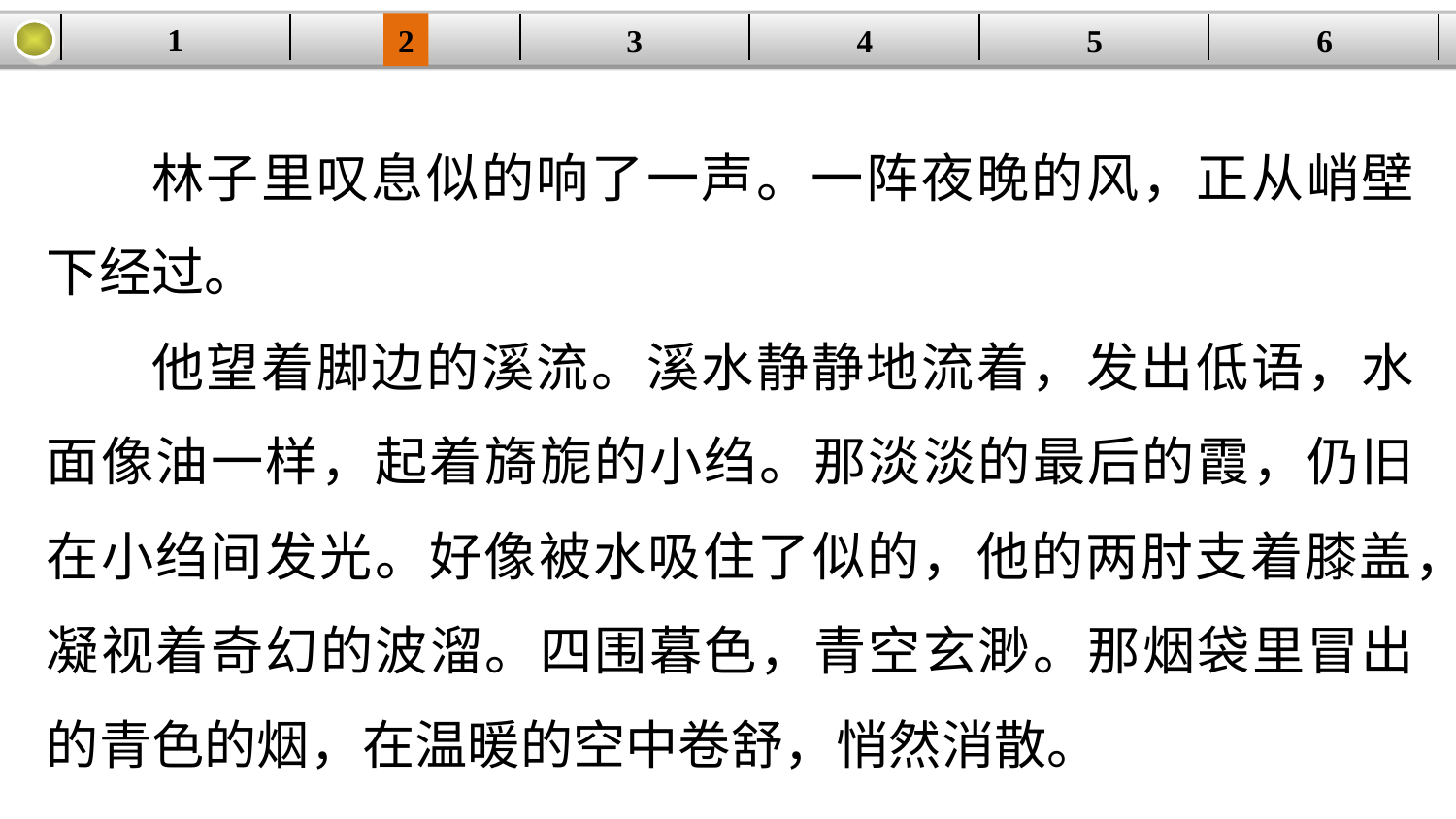

1
2
3
4
|  |  |  |  |  |  |
| --- | --- | --- | --- | --- | --- |
5
6

林子里叹息似的响了一声。一阵夜晚的风，正从峭壁下经过。
他望着脚边的溪流。溪水静静地流着，发出低语，水面像油一样，起着旖旎的小绉。那淡淡的最后的霞，仍旧在小绉间发光。好像被水吸住了似的，他的两肘支着膝盖，凝视着奇幻的波溜。四围暮色，青空玄渺。那烟袋里冒出的青色的烟，在温暖的空中卷舒，悄然消散。